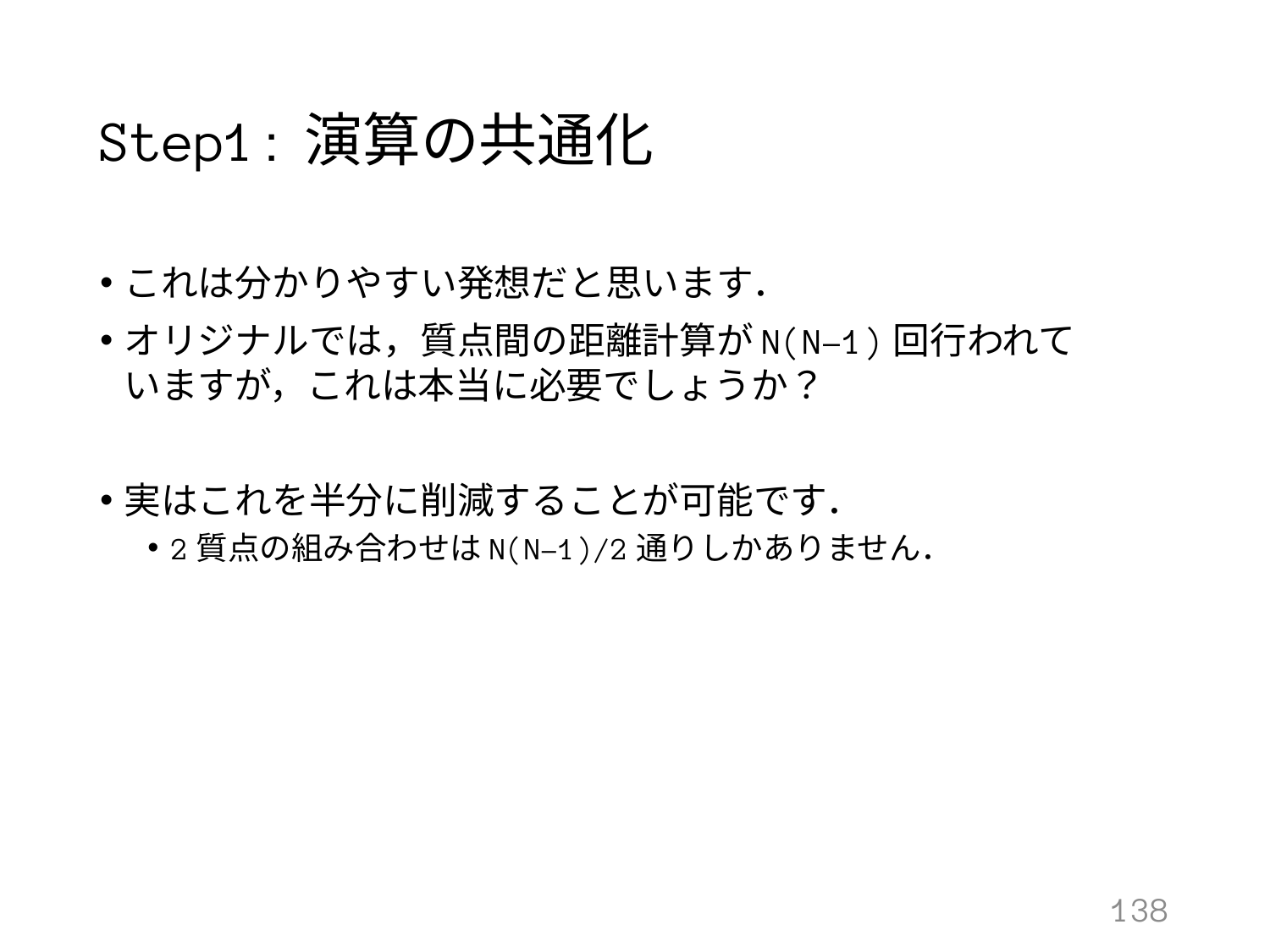

# Step1:演算の共通化
これは分かりやすい発想だと思います．
オリジナルでは，質点間の距離計算がN(N-1)回行われて
いますが，これは本当に必要でしょうか？

実はこれを半分に削減することが可能です．
2質点の組み合わせはN(N-1)/2通りしかありません．

138